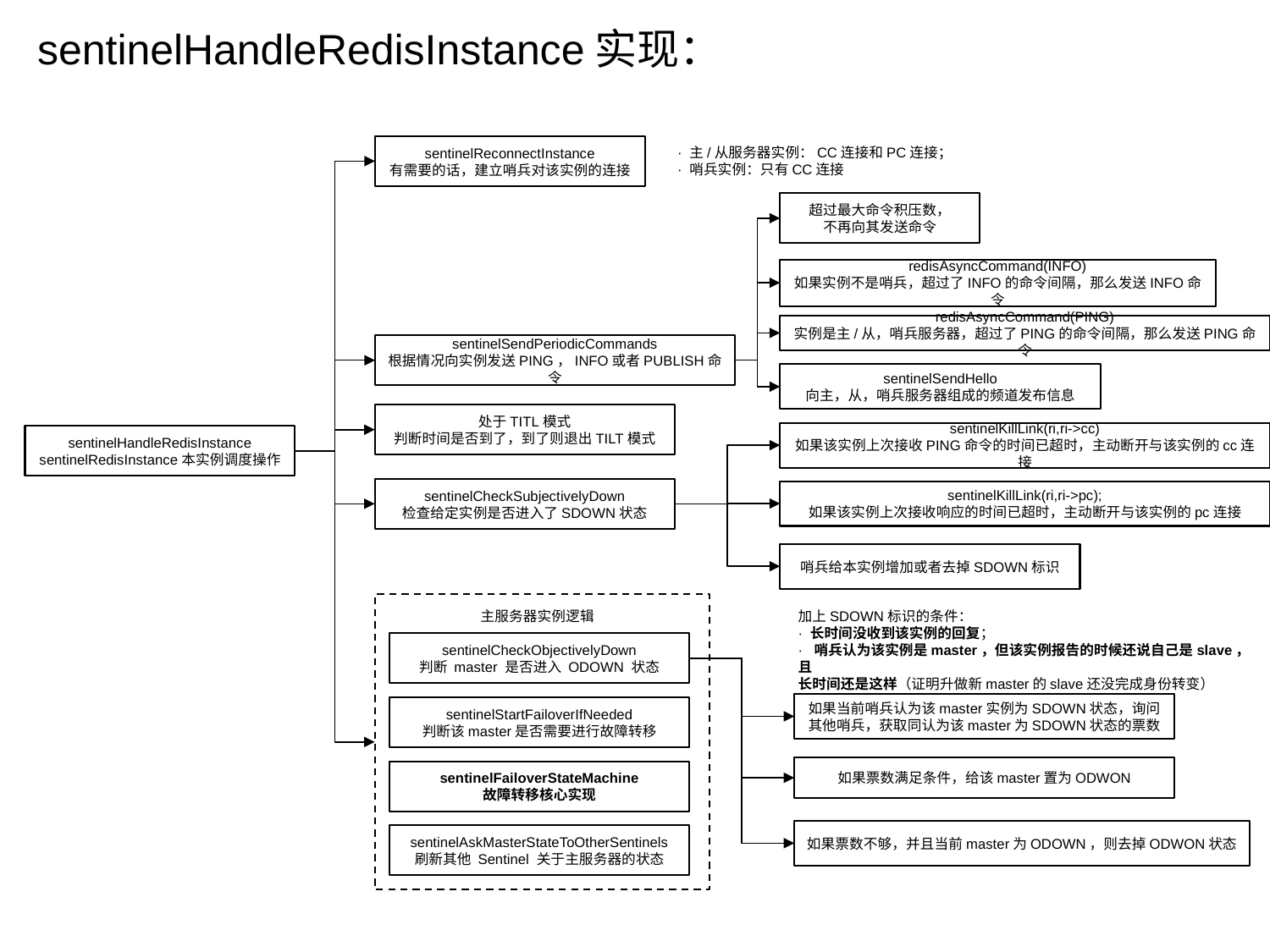

sentinelHandleRedisInstance实现：
sentinelReconnectInstance
有需要的话，建立哨兵对该实例的连接
· 主/从服务器实例：CC连接和PC连接；
· 哨兵实例：只有CC连接
超过最大命令积压数，
不再向其发送命令
redisAsyncCommand(INFO)
如果实例不是哨兵，超过了INFO的命令间隔，那么发送INFO命令
sentinelSendPeriodicCommands
根据情况向实例发送PING，INFO或者PUBLISH命令
sentinelSendHello
向主，从，哨兵服务器组成的频道发布信息
redisAsyncCommand(PING)
实例是主/从，哨兵服务器，超过了PING的命令间隔，那么发送PING命令
处于TITL模式
判断时间是否到了，到了则退出TILT模式
sentinelKillLink(ri,ri->cc)
如果该实例上次接收PING命令的时间已超时，主动断开与该实例的cc连接
sentinelCheckSubjectivelyDown
检查给定实例是否进入了SDOWN状态
sentinelKillLink(ri,ri->pc);
如果该实例上次接收响应的时间已超时，主动断开与该实例的pc连接
哨兵给本实例增加或者去掉SDOWN标识
加上SDOWN标识的条件：
· 长时间没收到该实例的回复；
·  哨兵认为该实例是master，但该实例报告的时候还说自己是slave，且
长时间还是这样（证明升做新master的slave还没完成身份转变）
sentinelHandleRedisInstance
sentinelRedisInstance本实例调度操作

sentinelCheckObjectivelyDown
判断 master 是否进入 ODOWN 状态
如果当前哨兵认为该master实例为SDOWN状态，询问其他哨兵，获取同认为该master为SDOWN状态的票数
sentinelStartFailoverIfNeeded
判断该master是否需要进行故障转移
如果票数满足条件，给该master置为ODWON
sentinelFailoverStateMachine
故障转移核心实现
如果票数不够，并且当前master为ODOWN，则去掉ODWON状态
sentinelAskMasterStateToOtherSentinels
刷新其他 Sentinel 关于主服务器的状态
主服务器实例逻辑